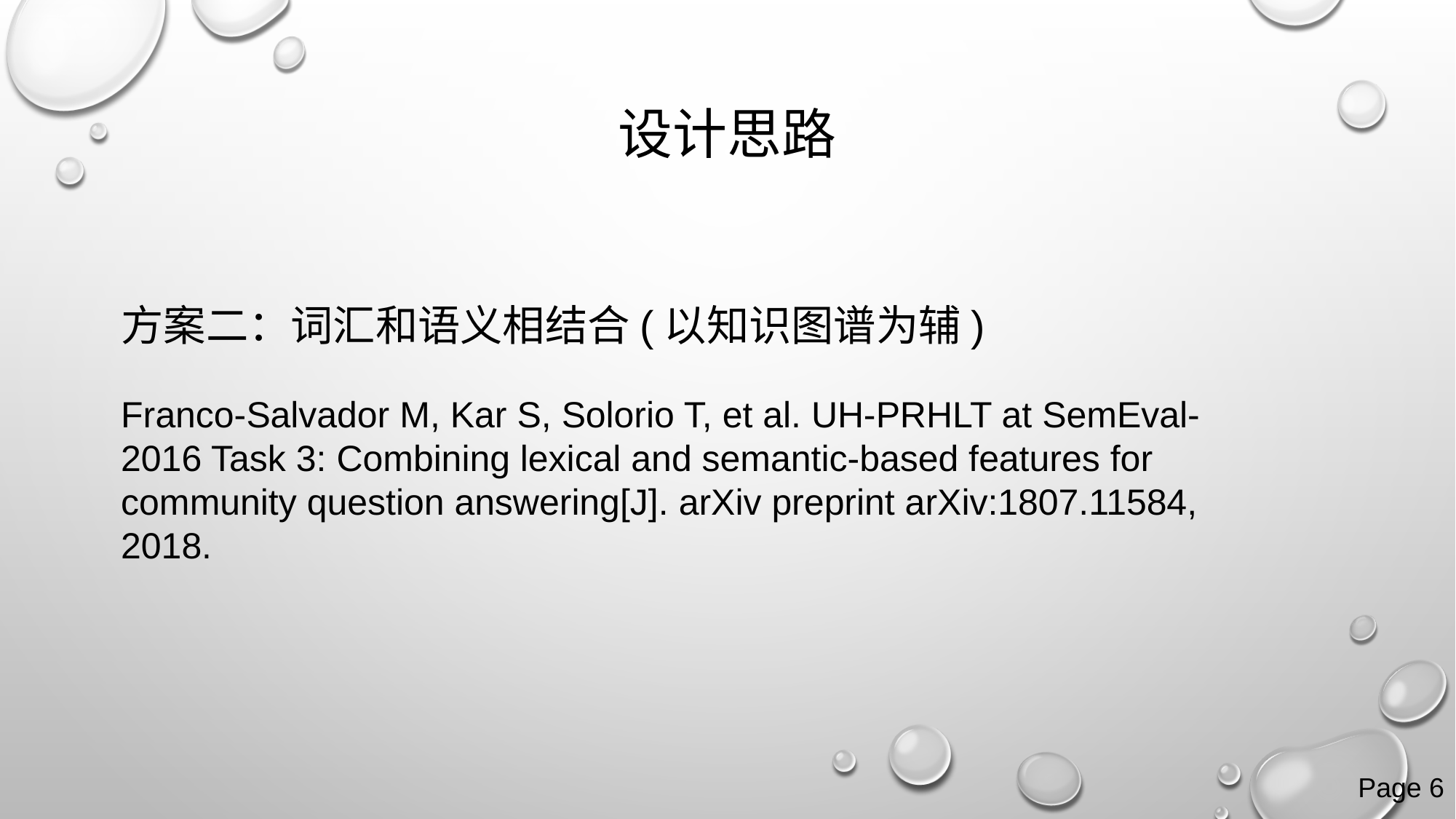

# 设计思路
方案二：词汇和语义相结合(以知识图谱为辅)
Franco-Salvador M, Kar S, Solorio T, et al. UH-PRHLT at SemEval-2016 Task 3: Combining lexical and semantic-based features for community question answering[J]. arXiv preprint arXiv:1807.11584, 2018.
Page 6